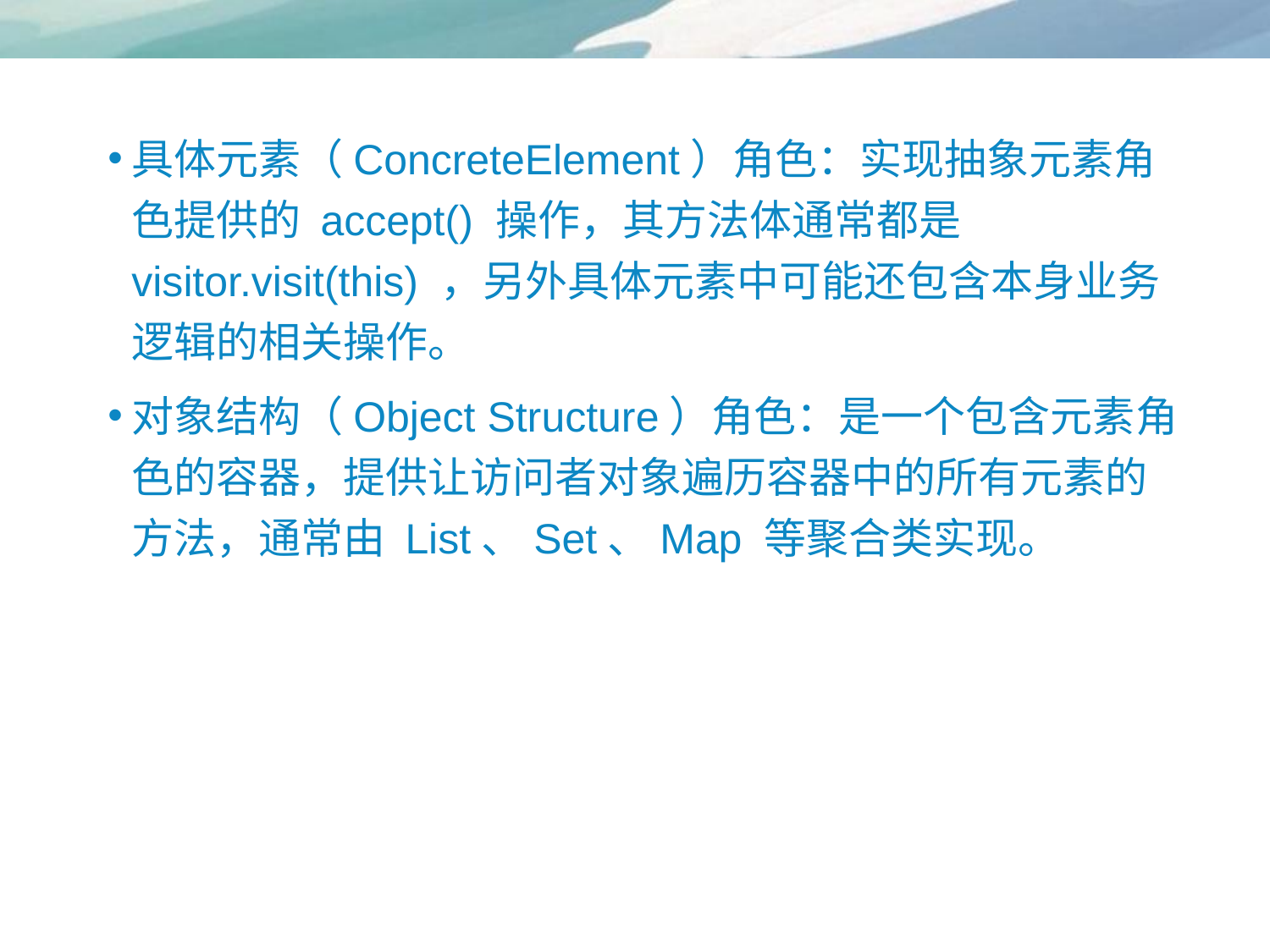

具体元素（ConcreteElement）角色：实现抽象元素角色提供的 accept() 操作，其方法体通常都是 visitor.visit(this) ，另外具体元素中可能还包含本身业务逻辑的相关操作。
对象结构（Object Structure）角色：是一个包含元素角色的容器，提供让访问者对象遍历容器中的所有元素的方法，通常由 List、Set、Map 等聚合类实现。